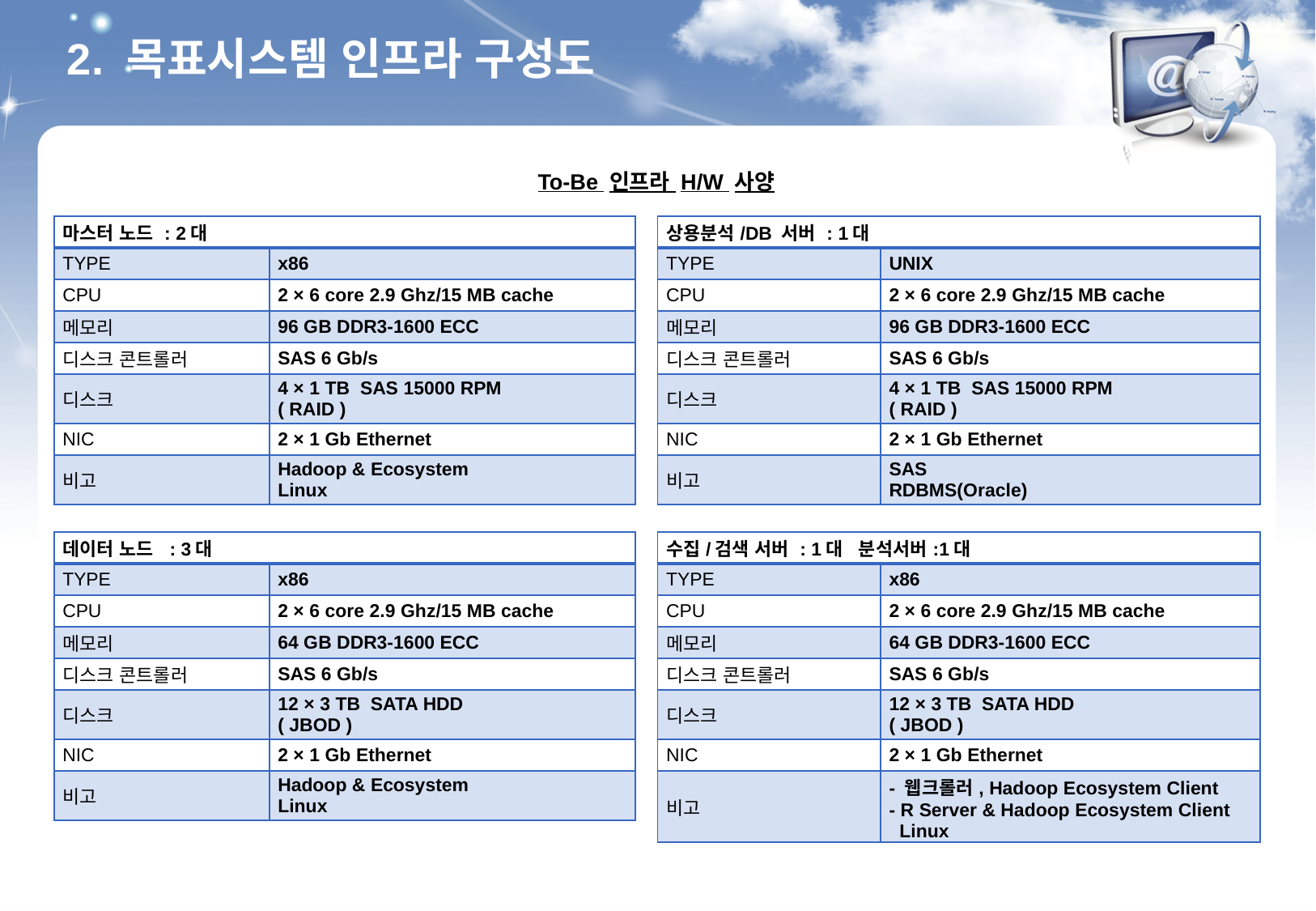

2. 목표시스템 인프라 구성도
To-Be 인프라 H/W 사양
| 마스터 노드 : 2대 |  |
| --- | --- |
| TYPE | x86 |
| CPU | 2 × 6 core 2.9 Ghz/15 MB cache |
| 메모리 | 96 GB DDR3-1600 ECC |
| 디스크 콘트롤러 | SAS 6 Gb/s |
| 디스크 | 4 × 1 TB SAS 15000 RPM ( RAID ) |
| NIC | 2 × 1 Gb Ethernet |
| 비고 | Hadoop & Ecosystem Linux |
| 상용분석/DB 서버 : 1대 |  |
| --- | --- |
| TYPE | UNIX |
| CPU | 2 × 6 core 2.9 Ghz/15 MB cache |
| 메모리 | 96 GB DDR3-1600 ECC |
| 디스크 콘트롤러 | SAS 6 Gb/s |
| 디스크 | 4 × 1 TB SAS 15000 RPM ( RAID ) |
| NIC | 2 × 1 Gb Ethernet |
| 비고 | SAS RDBMS(Oracle) |
| 데이터 노드 : 3대 |  |
| --- | --- |
| TYPE | x86 |
| CPU | 2 × 6 core 2.9 Ghz/15 MB cache |
| 메모리 | 64 GB DDR3-1600 ECC |
| 디스크 콘트롤러 | SAS 6 Gb/s |
| 디스크 | 12 × 3 TB SATA HDD ( JBOD ) |
| NIC | 2 × 1 Gb Ethernet |
| 비고 | Hadoop & Ecosystem Linux |
| 수집/검색 서버 : 1대 분석서버:1대 |  |
| --- | --- |
| TYPE | x86 |
| CPU | 2 × 6 core 2.9 Ghz/15 MB cache |
| 메모리 | 64 GB DDR3-1600 ECC |
| 디스크 콘트롤러 | SAS 6 Gb/s |
| 디스크 | 12 × 3 TB SATA HDD ( JBOD ) |
| NIC | 2 × 1 Gb Ethernet |
| 비고 | - 웹크롤러, Hadoop Ecosystem Client - R Server & Hadoop Ecosystem Client Linux |